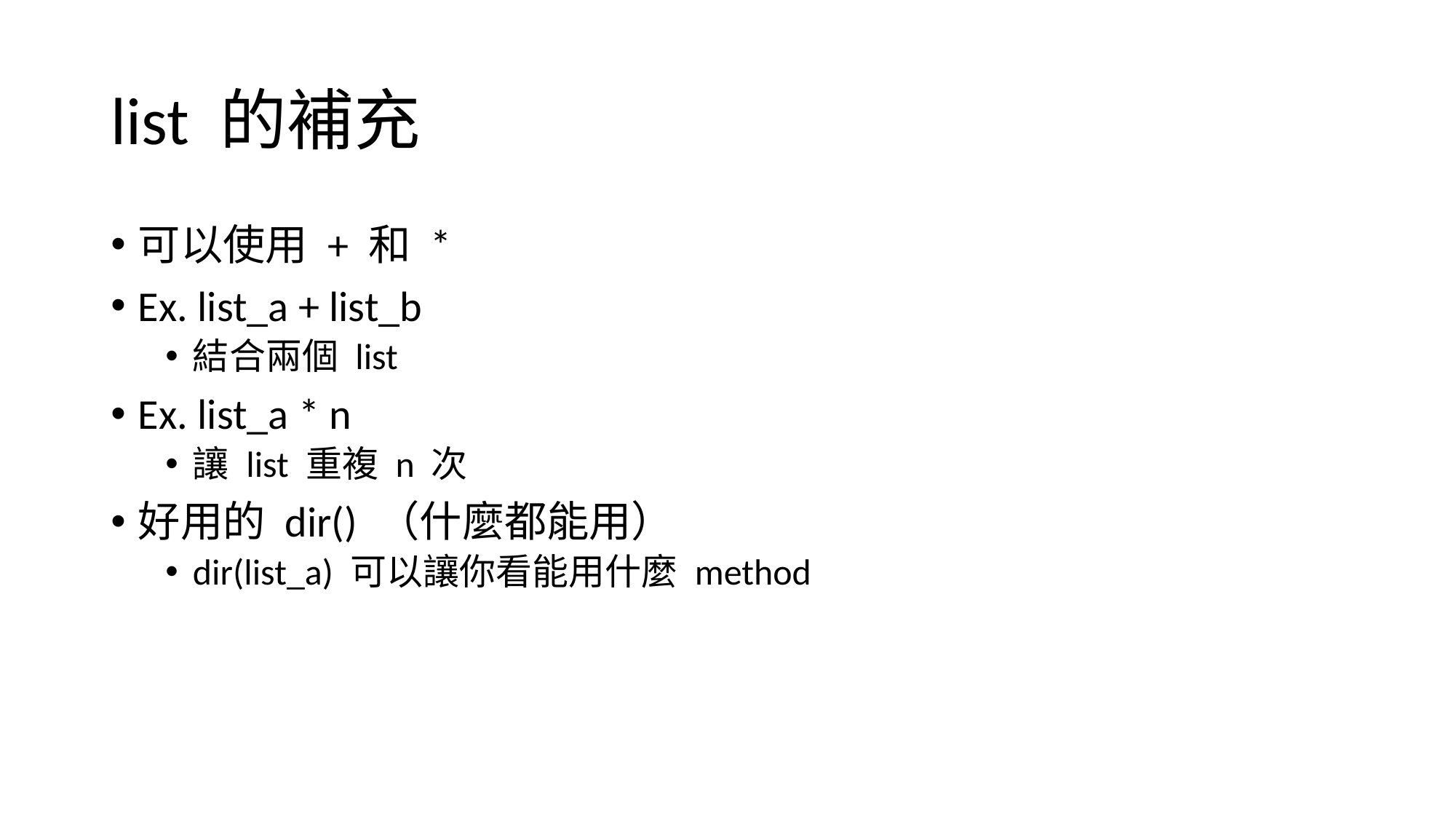

# list 的補充
可以使用 + 和 *
Ex. list_a + list_b
結合兩個 list
Ex. list_a * n
讓 list 重複 n 次
好用的 dir() （什麼都能用）
dir(list_a) 可以讓你看能用什麼 method